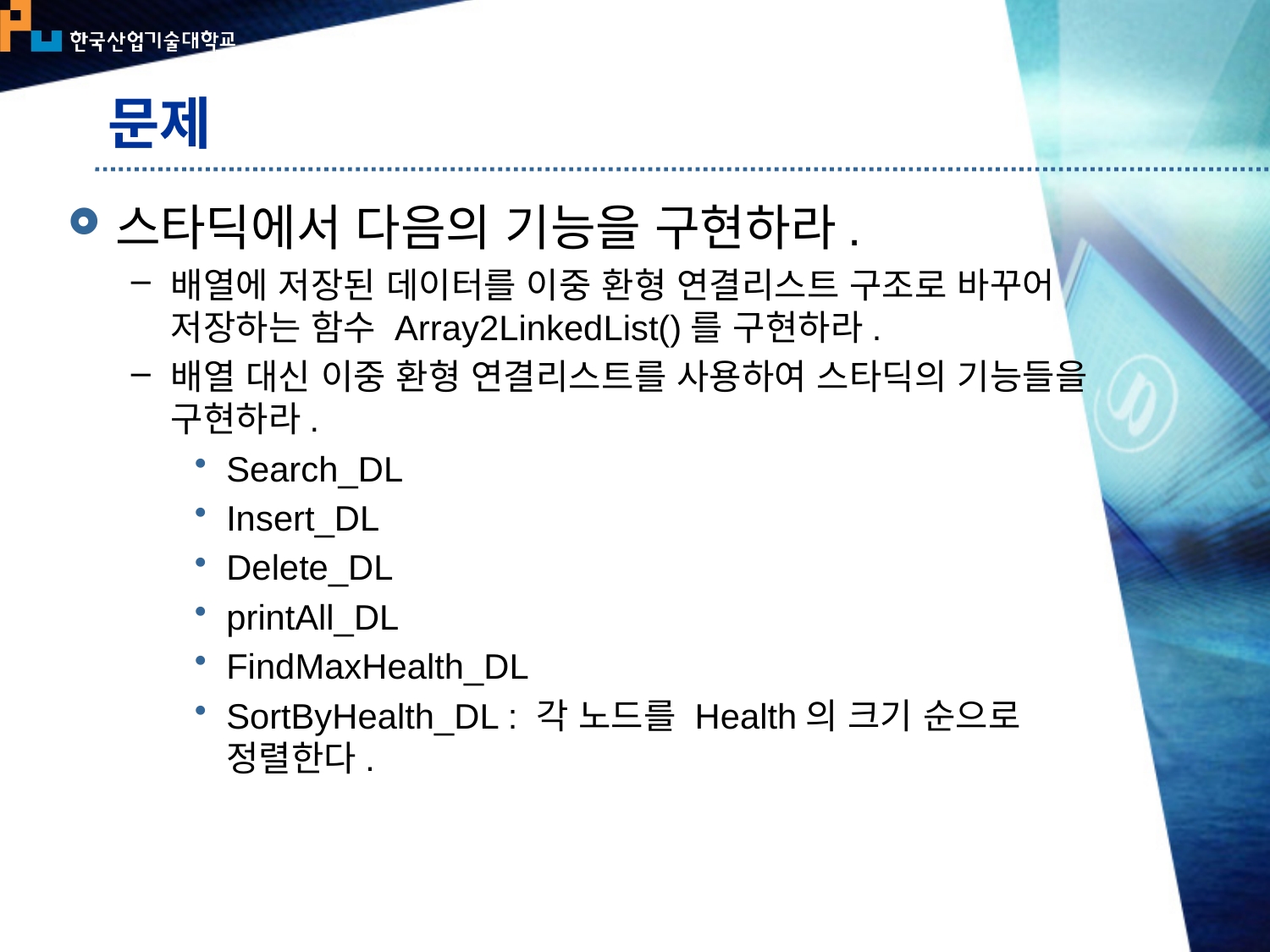

# 문제
스타딕에서 다음의 기능을 구현하라.
배열에 저장된 데이터를 이중 환형 연결리스트 구조로 바꾸어 저장하는 함수 Array2LinkedList()를 구현하라.
배열 대신 이중 환형 연결리스트를 사용하여 스타딕의 기능들을 구현하라.
Search_DL
Insert_DL
Delete_DL
printAll_DL
FindMaxHealth_DL
SortByHealth_DL : 각 노드를 Health의 크기 순으로 정렬한다.